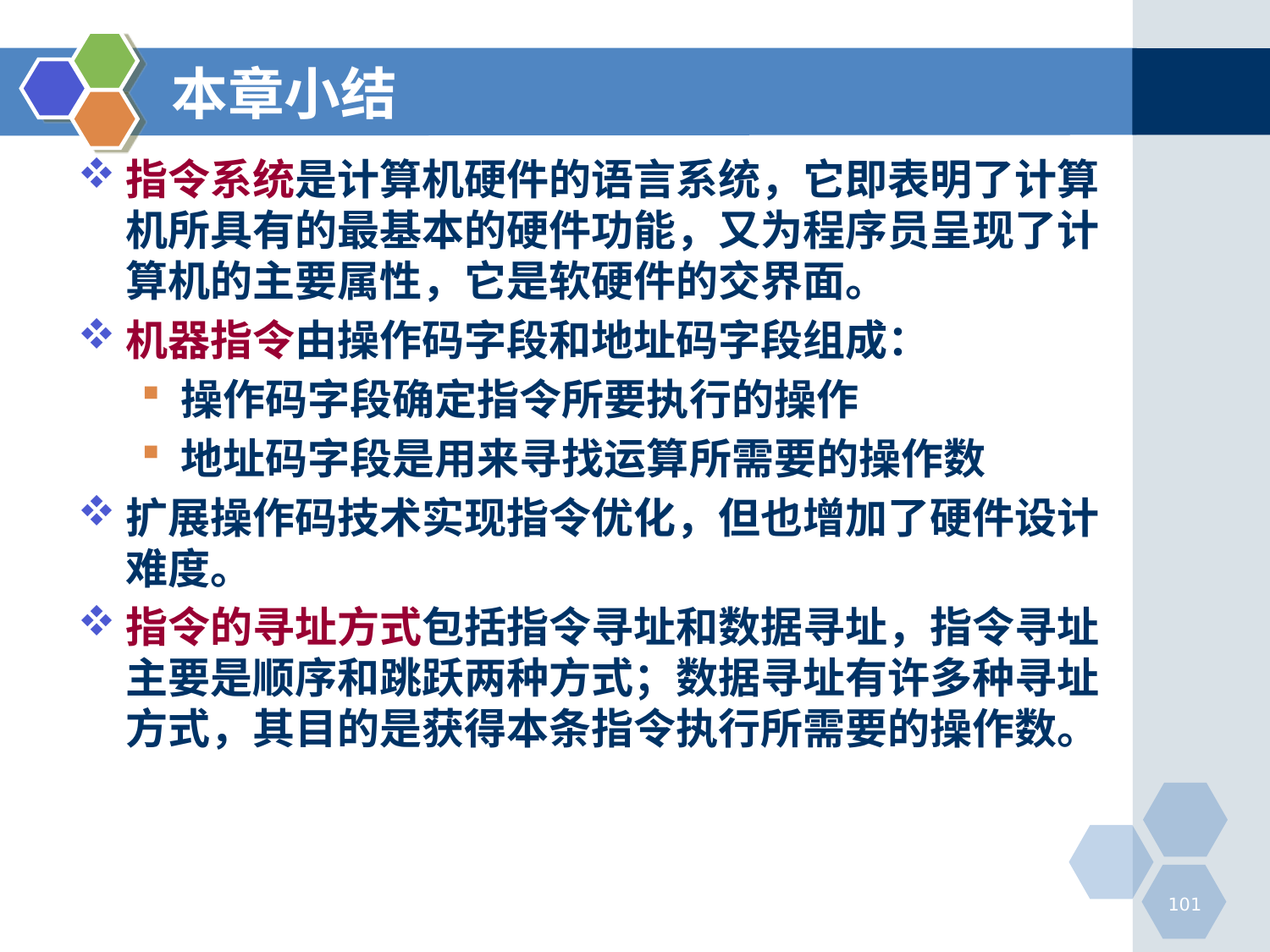

# 本章小结
指令系统是计算机硬件的语言系统，它即表明了计算机所具有的最基本的硬件功能，又为程序员呈现了计算机的主要属性，它是软硬件的交界面。
机器指令由操作码字段和地址码字段组成：
操作码字段确定指令所要执行的操作
地址码字段是用来寻找运算所需要的操作数
扩展操作码技术实现指令优化，但也增加了硬件设计难度。
指令的寻址方式包括指令寻址和数据寻址，指令寻址主要是顺序和跳跃两种方式；数据寻址有许多种寻址方式，其目的是获得本条指令执行所需要的操作数。
101